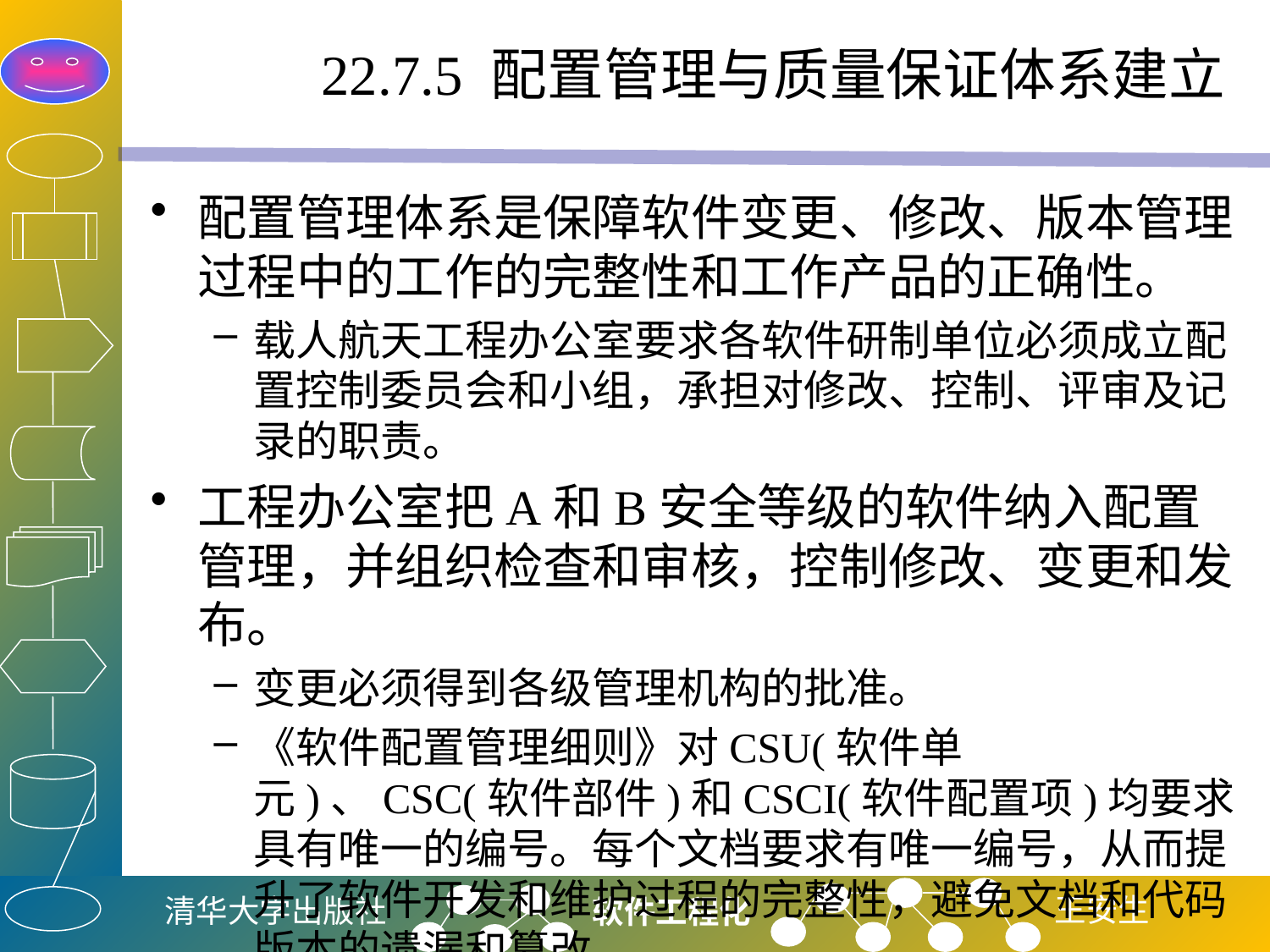

# 22.7.5 配置管理与质量保证体系建立
配置管理体系是保障软件变更、修改、版本管理过程中的工作的完整性和工作产品的正确性。
载人航天工程办公室要求各软件研制单位必须成立配置控制委员会和小组，承担对修改、控制、评审及记录的职责。
工程办公室把A和B安全等级的软件纳入配置管理，并组织检查和审核，控制修改、变更和发布。
变更必须得到各级管理机构的批准。
《软件配置管理细则》对CSU(软件单元)、CSC(软件部件)和CSCI(软件配置项)均要求具有唯一的编号。每个文档要求有唯一编号，从而提升了软件开发和维护过程的完整性，避免文档和代码版本的遗漏和篡改。